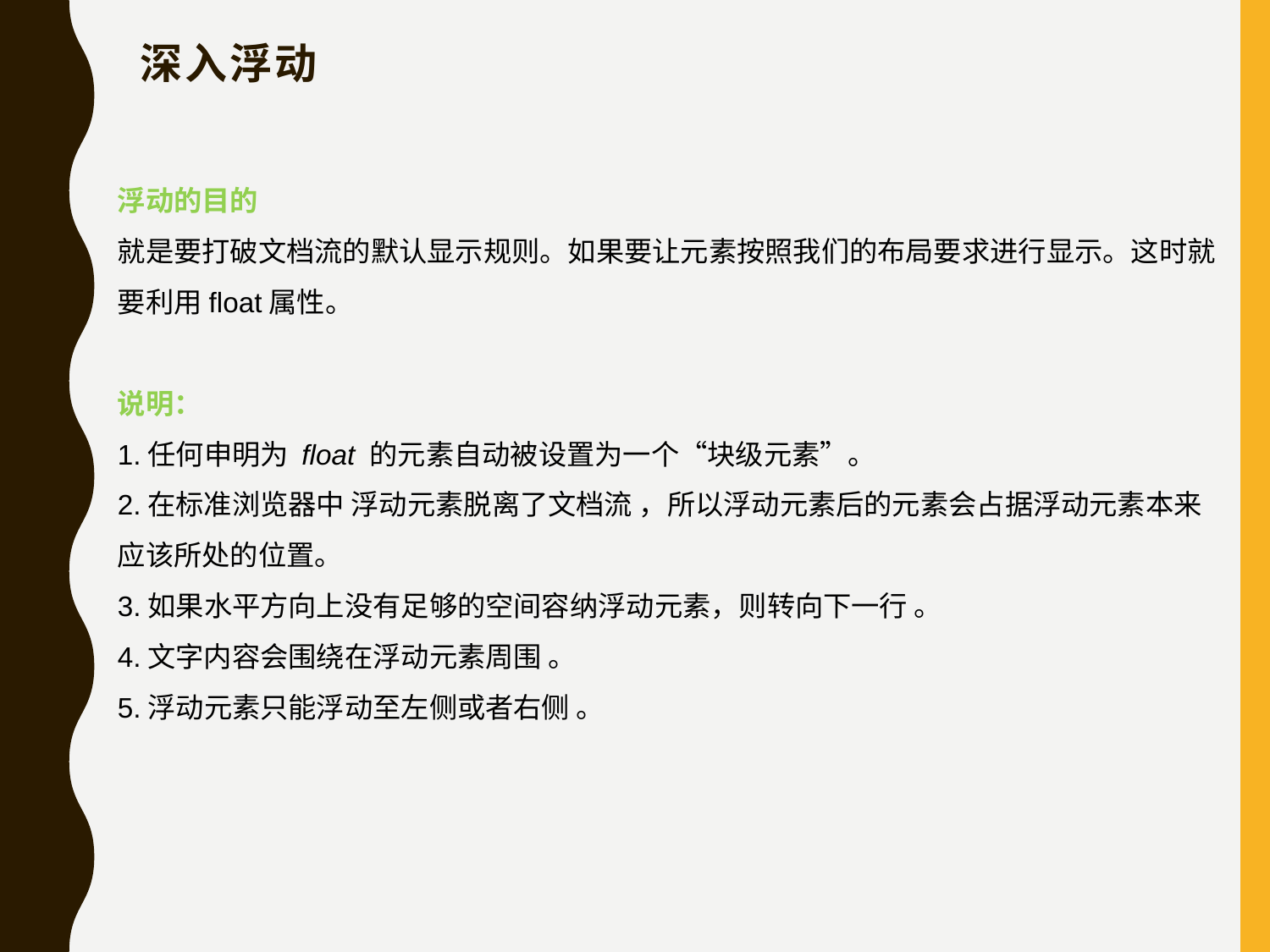

# 深入浮动

浮动的目的
就是要打破文档流的默认显示规则。如果要让元素按照我们的布局要求进行显示。这时就
要利用float属性。

说明：
1.任何申明为 float 的元素自动被设置为一个“块级元素”。
2.在标准浏览器中 浮动元素脱离了文档流 ，所以浮动元素后的元素会占据浮动元素本来
应该所处的位置。
3.如果水平方向上没有足够的空间容纳浮动元素，则转向下一行 。
4.文字内容会围绕在浮动元素周围 。
5.浮动元素只能浮动至左侧或者右侧 。